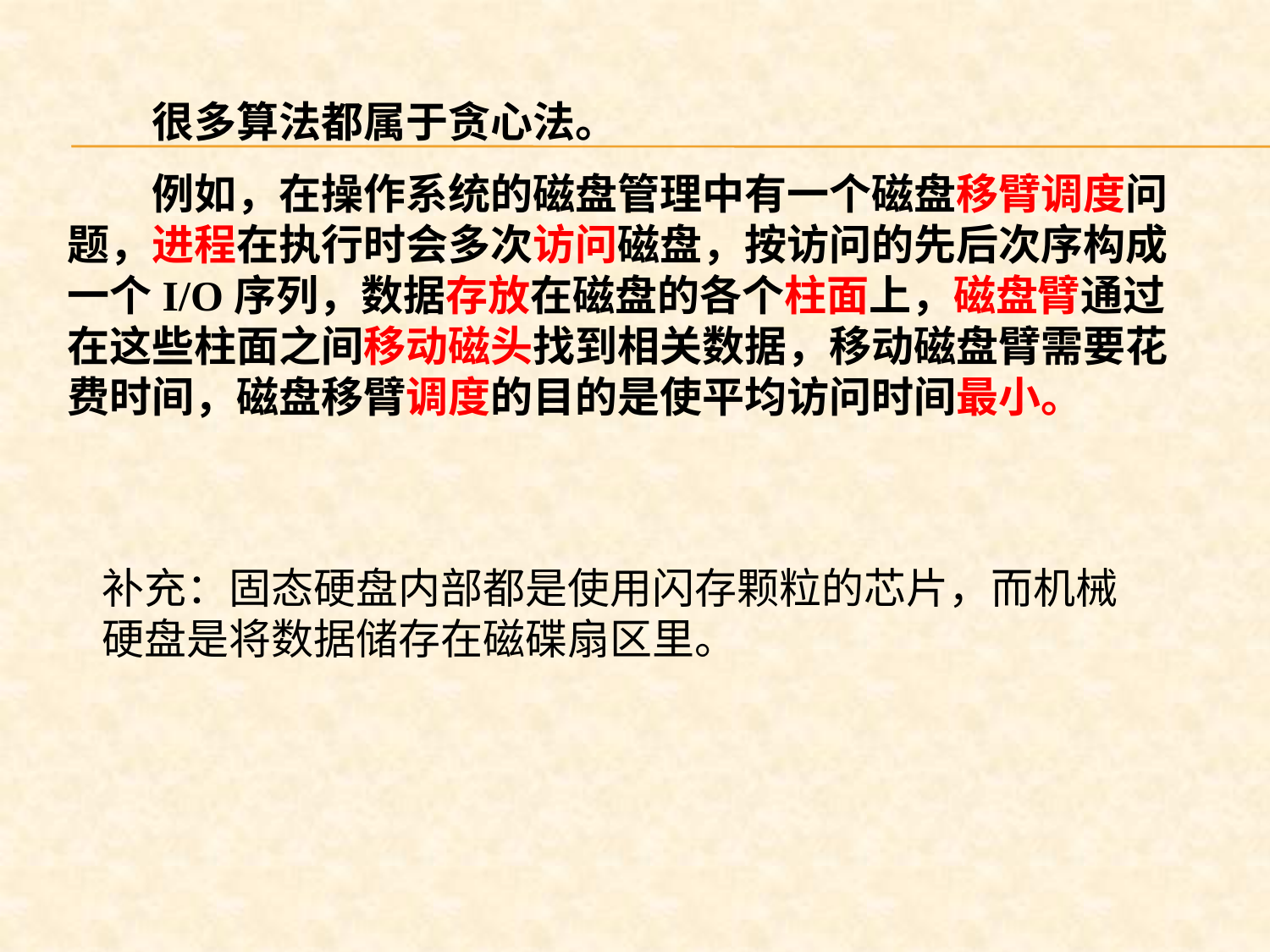

很多算法都属于贪心法。
　　例如，在操作系统的磁盘管理中有一个磁盘移臂调度问题，进程在执行时会多次访问磁盘，按访问的先后次序构成一个I/O序列，数据存放在磁盘的各个柱面上，磁盘臂通过在这些柱面之间移动磁头找到相关数据，移动磁盘臂需要花费时间，磁盘移臂调度的目的是使平均访问时间最小。
补充：固态硬盘内部都是使用闪存颗粒的芯片，而机械硬盘是将数据储存在磁碟扇区里。